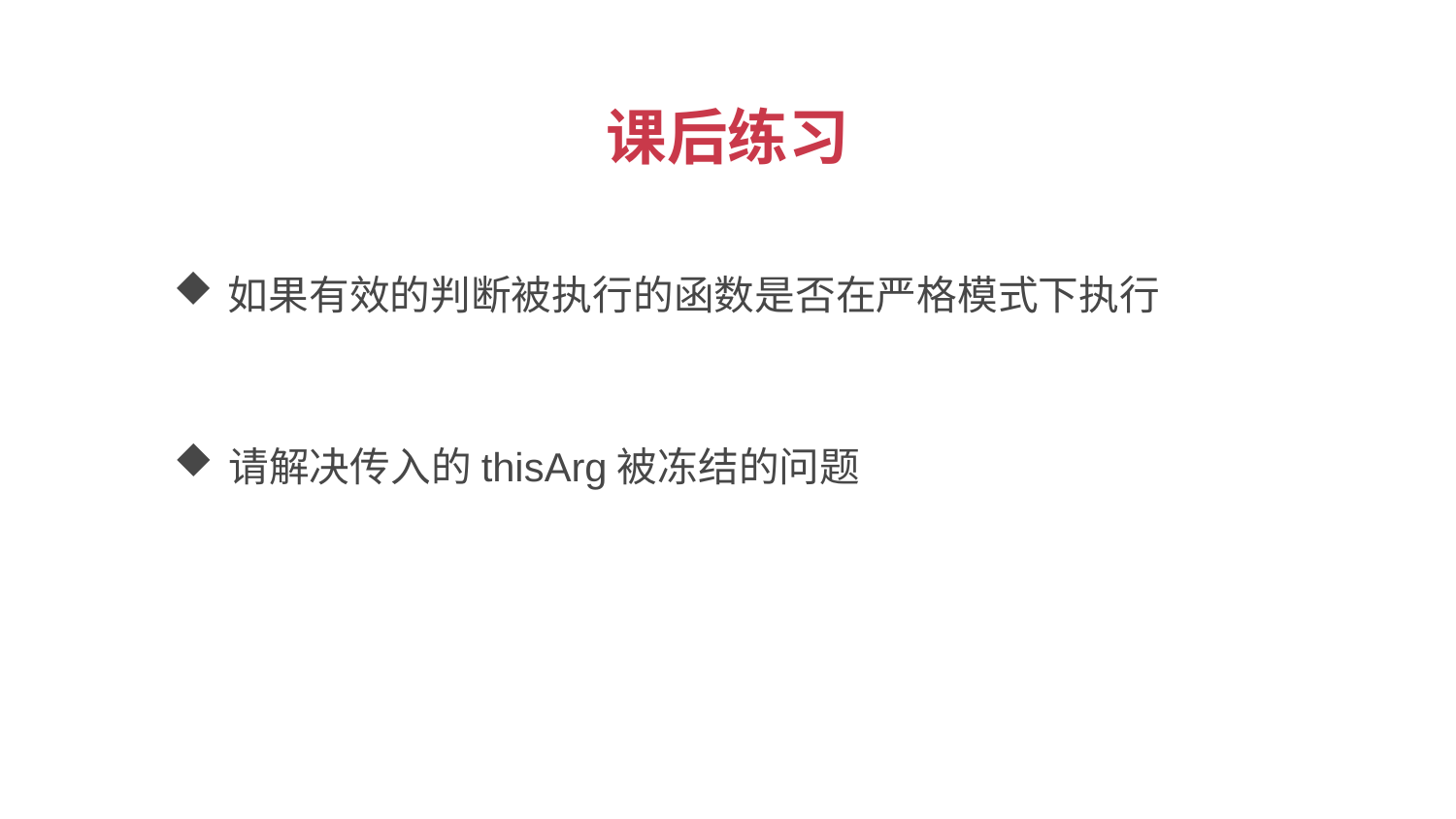

课后练习
如果有效的判断被执行的函数是否在严格模式下执行
请解决传入的thisArg被冻结的问题